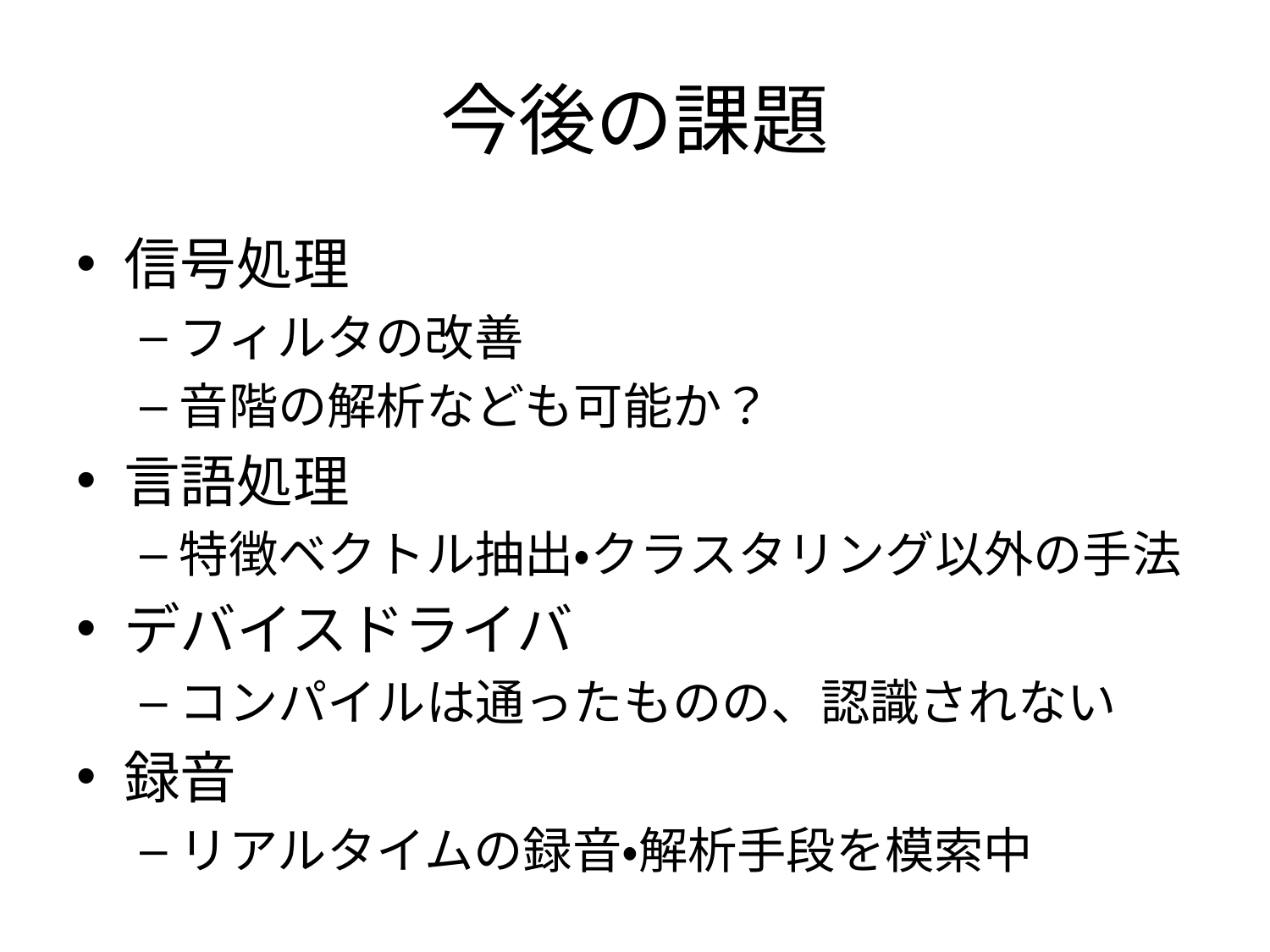

# 今後の課題
信号処理
フィルタの改善
音階の解析なども可能か？
言語処理
特徴ベクトル抽出・クラスタリング以外の手法
デバイスドライバ
コンパイルは通ったものの、認識されない
録音
リアルタイムの録音・解析手段を模索中